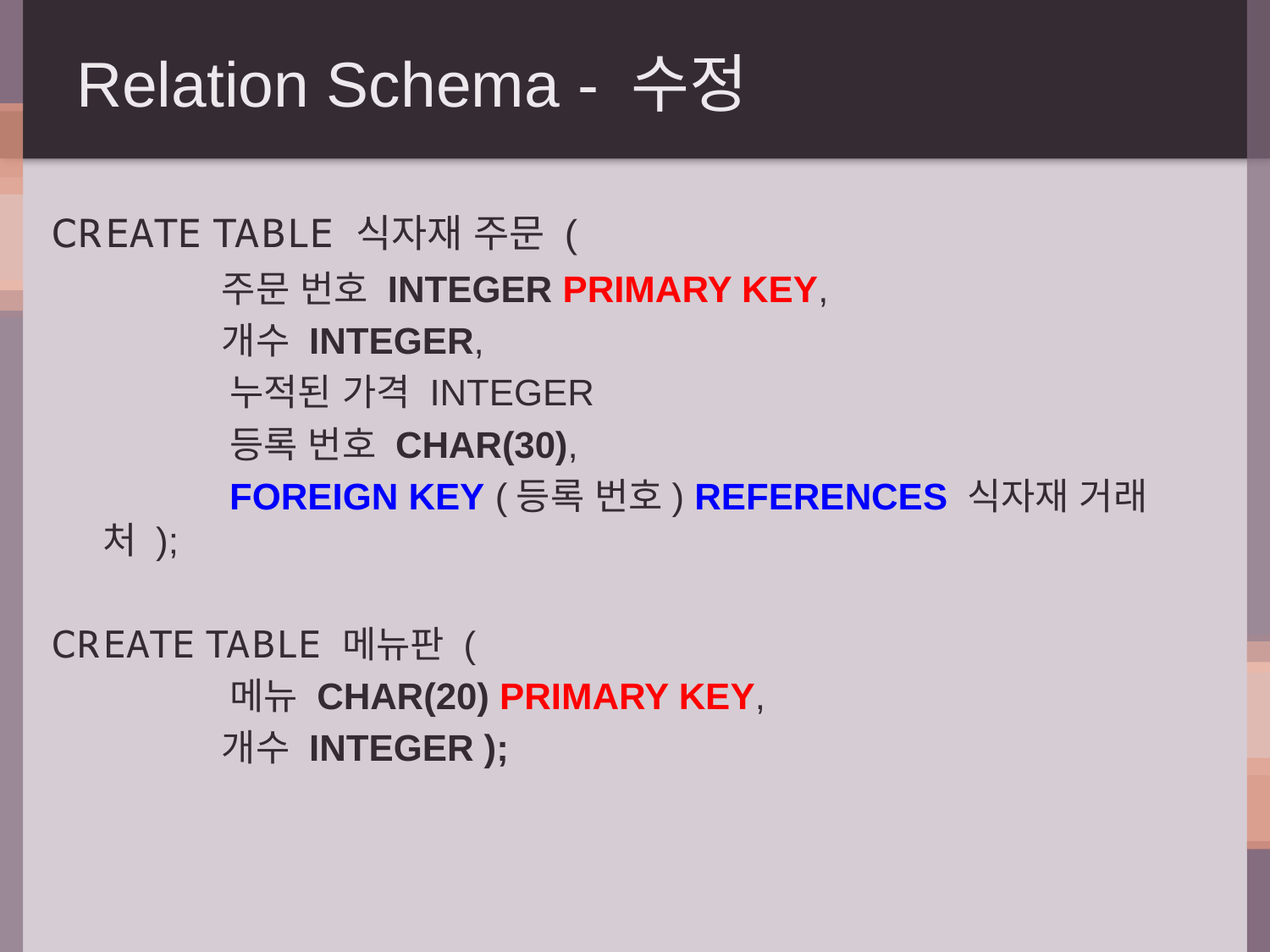

# Relation Schema - 수정
CREATE TABLE 식자재 주문 (
		주문 번호 INTEGER PRIMARY KEY,
		개수 INTEGER,
		누적된 가격 INTEGER
		등록 번호 CHAR(30),
		FOREIGN KEY (등록 번호) REFERENCES 식자재 거래처 );

CREATE TABLE 메뉴판 (
		메뉴 CHAR(20) PRIMARY KEY,
		개수 INTEGER );